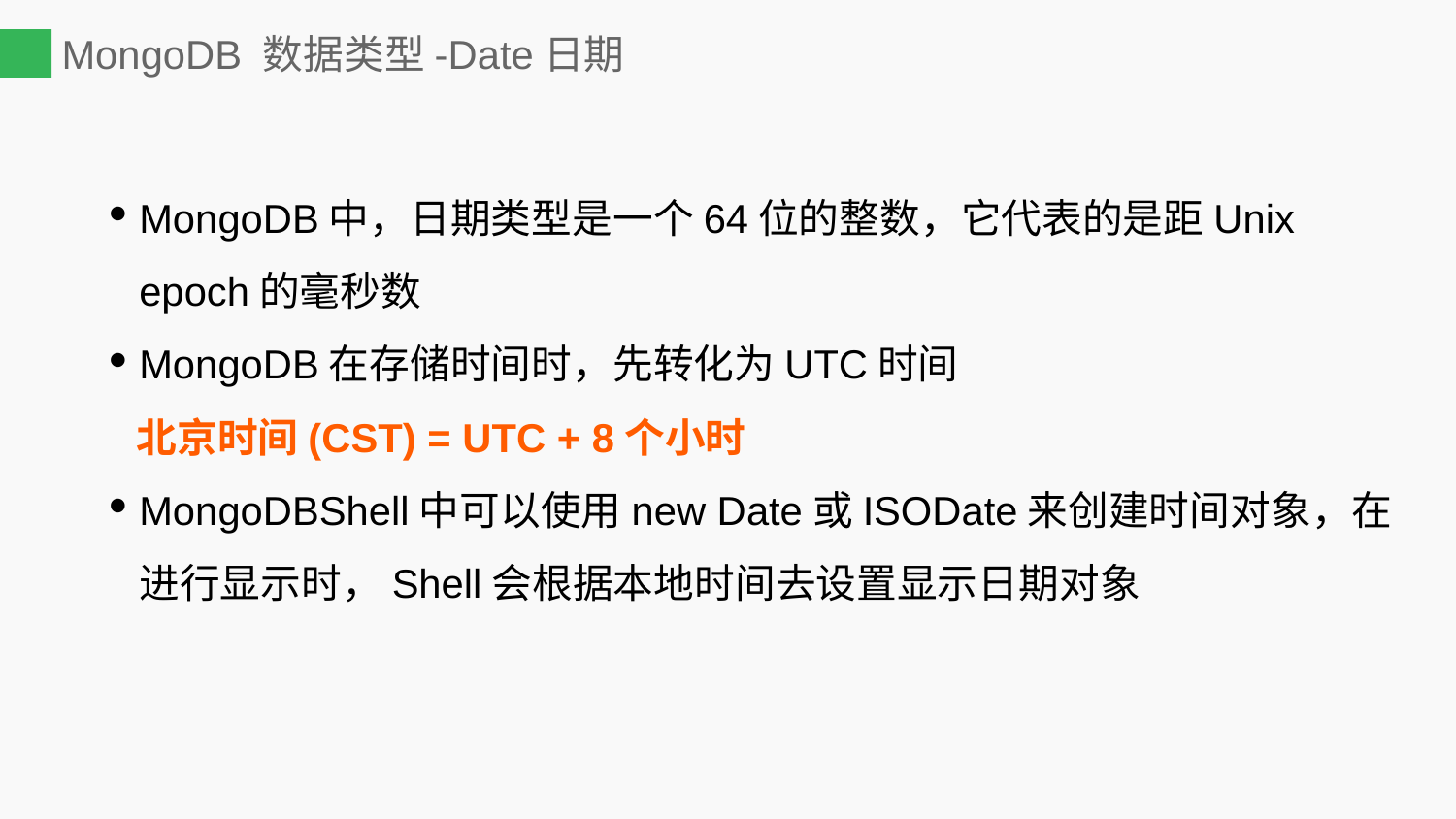

# MongoDB 数据类型-Date日期
MongoDB中，日期类型是一个64位的整数，它代表的是距Unix epoch的毫秒数
MongoDB在存储时间时，先转化为UTC时间
  北京时间(CST) = UTC + 8个小时
MongoDBShell中可以使用new Date或ISODate来创建时间对象，在进行显示时，Shell会根据本地时间去设置显示日期对象